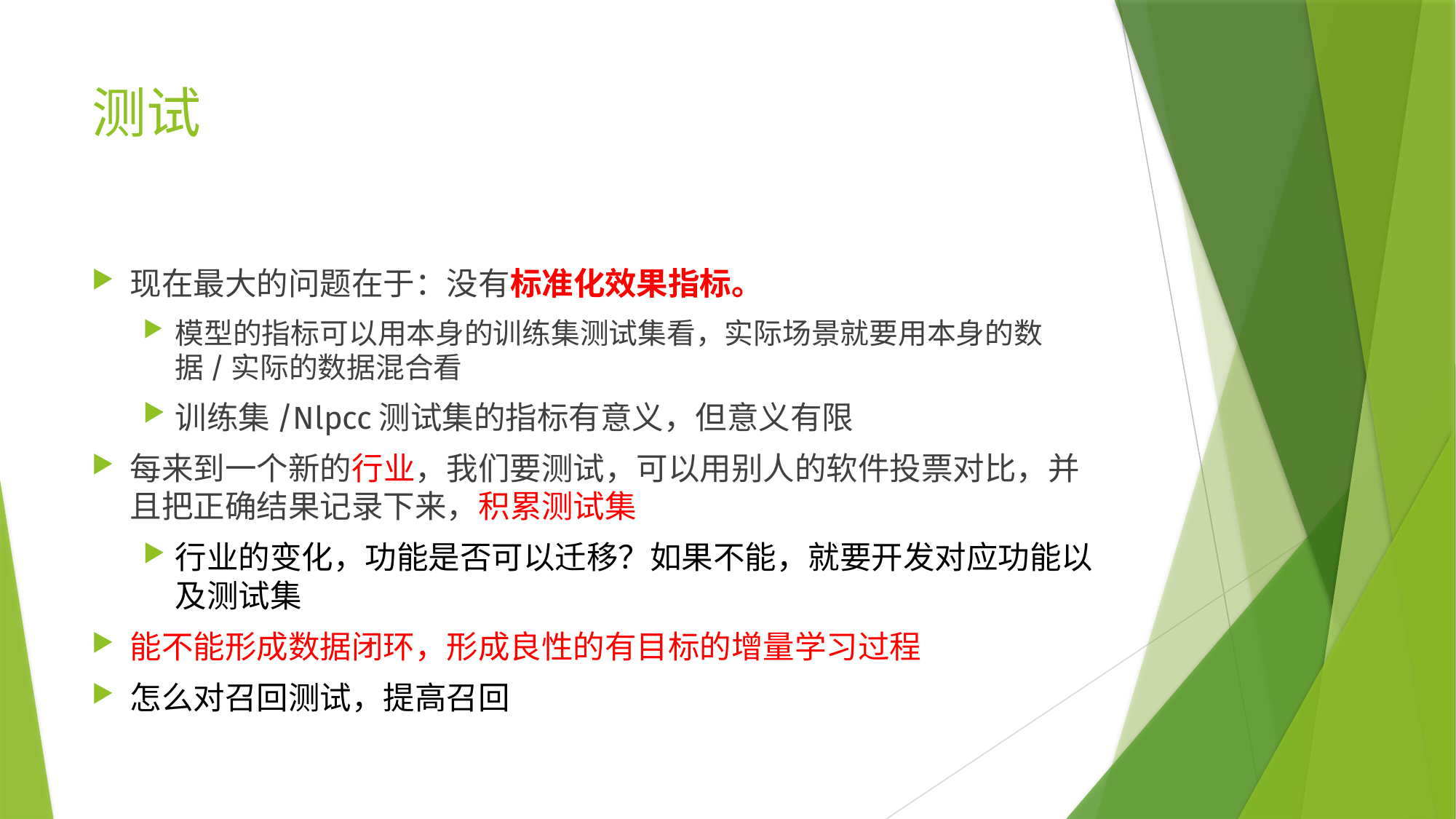

# 测试
现在最大的问题在于：没有标准化效果指标。
模型的指标可以用本身的训练集测试集看，实际场景就要用本身的数据/实际的数据混合看
训练集/Nlpcc测试集的指标有意义，但意义有限
每来到一个新的行业，我们要测试，可以用别人的软件投票对比，并且把正确结果记录下来，积累测试集
行业的变化，功能是否可以迁移？如果不能，就要开发对应功能以及测试集
能不能形成数据闭环，形成良性的有目标的增量学习过程
怎么对召回测试，提高召回